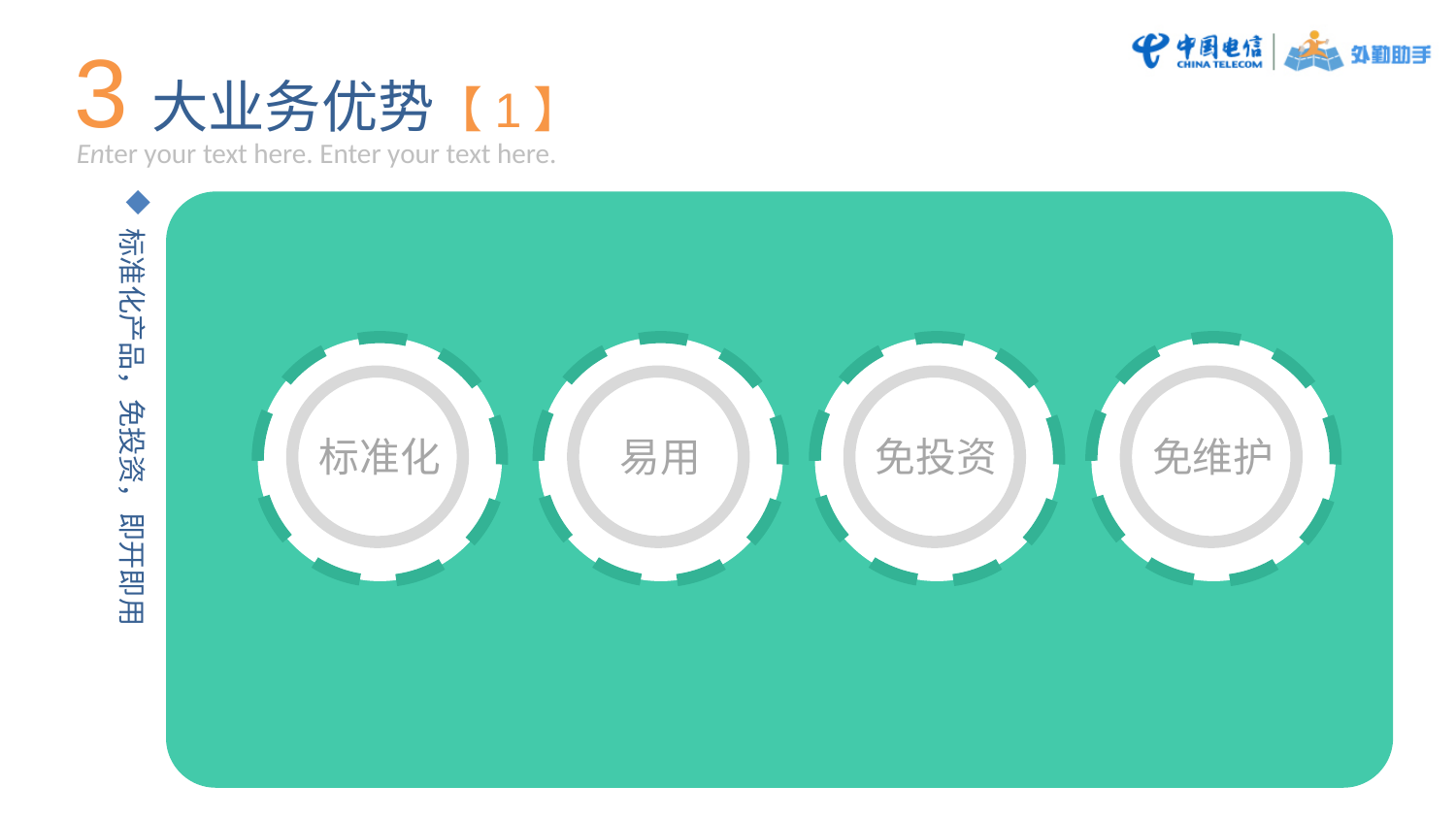

3大业务优势【1】
Enter your text here. Enter your text here.

标准化产品，免投资，即开即用

标准化
易用
免投资
免维护